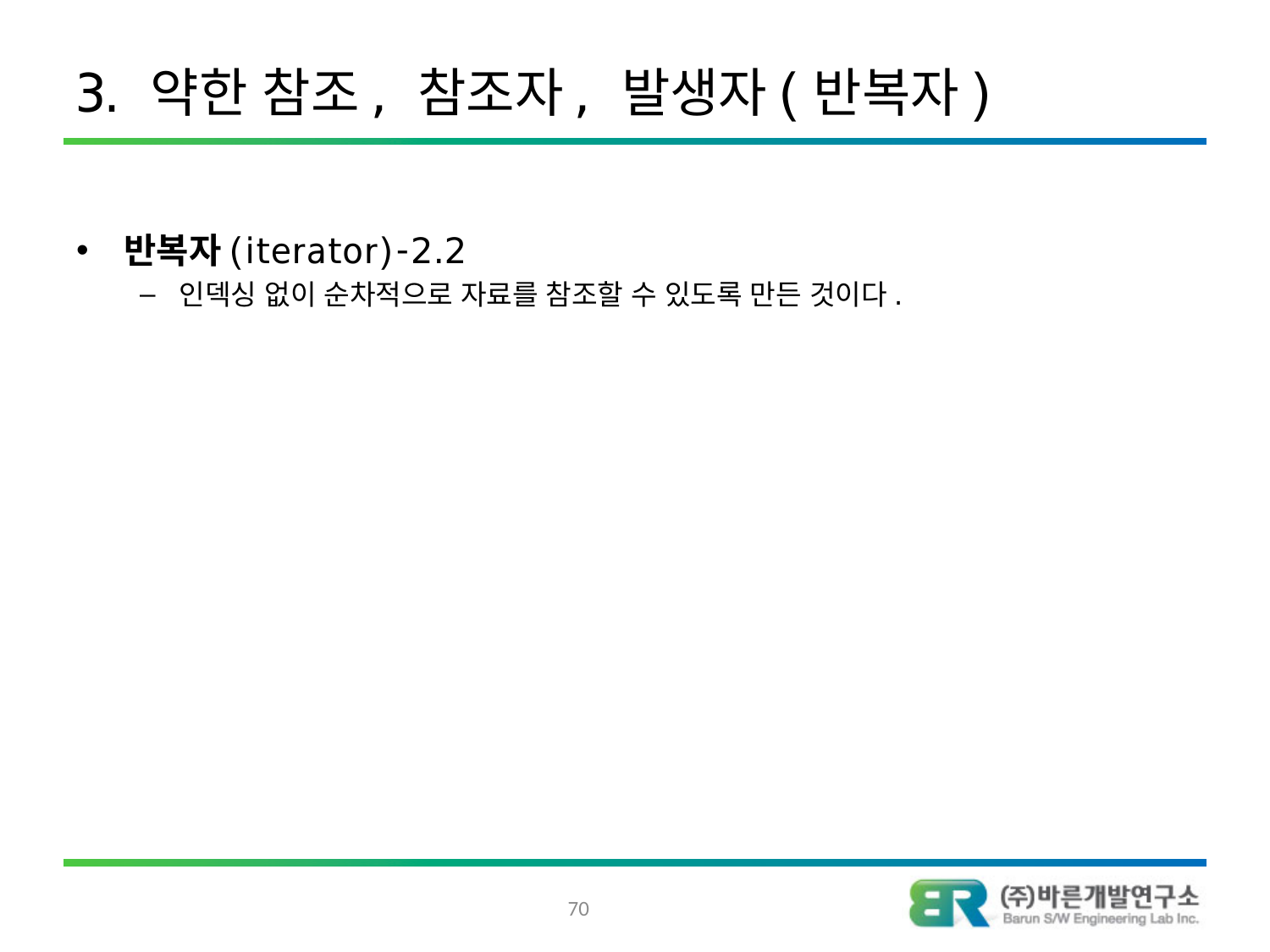

# 3. 약한 참조, 참조자, 발생자(반복자)

반복자(iterator)-2.2
인덱싱 없이 순차적으로 자료를 참조할 수 있도록 만든 것이다.

70